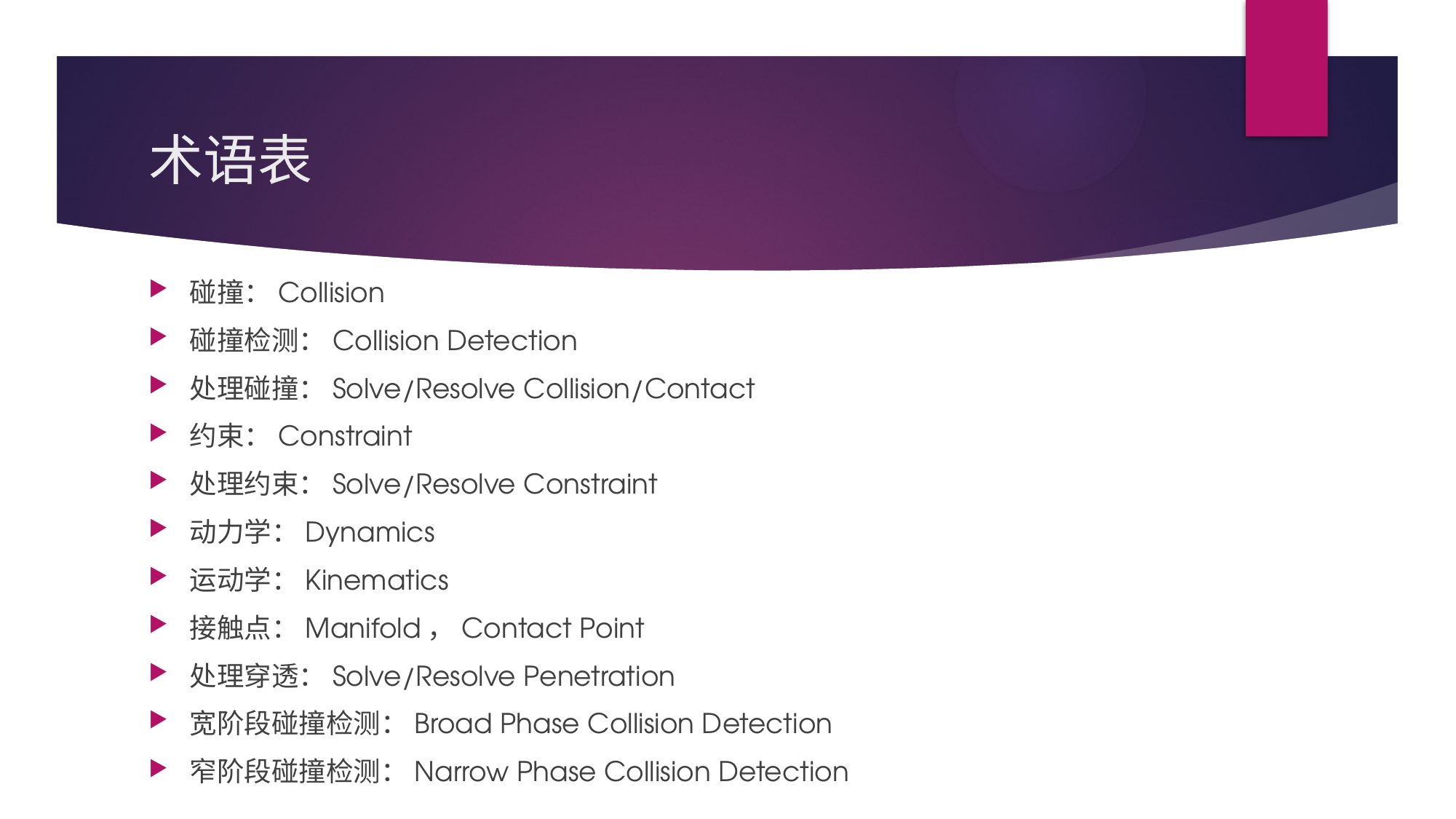

# 术语表
碰撞：Collision
碰撞检测：Collision Detection
处理碰撞：Solve/Resolve Collision/Contact
约束：Constraint
处理约束：Solve/Resolve Constraint
动力学：Dynamics
运动学：Kinematics
接触点：Manifold，Contact Point
处理穿透：Solve/Resolve Penetration
宽阶段碰撞检测：Broad Phase Collision Detection
窄阶段碰撞检测：Narrow Phase Collision Detection